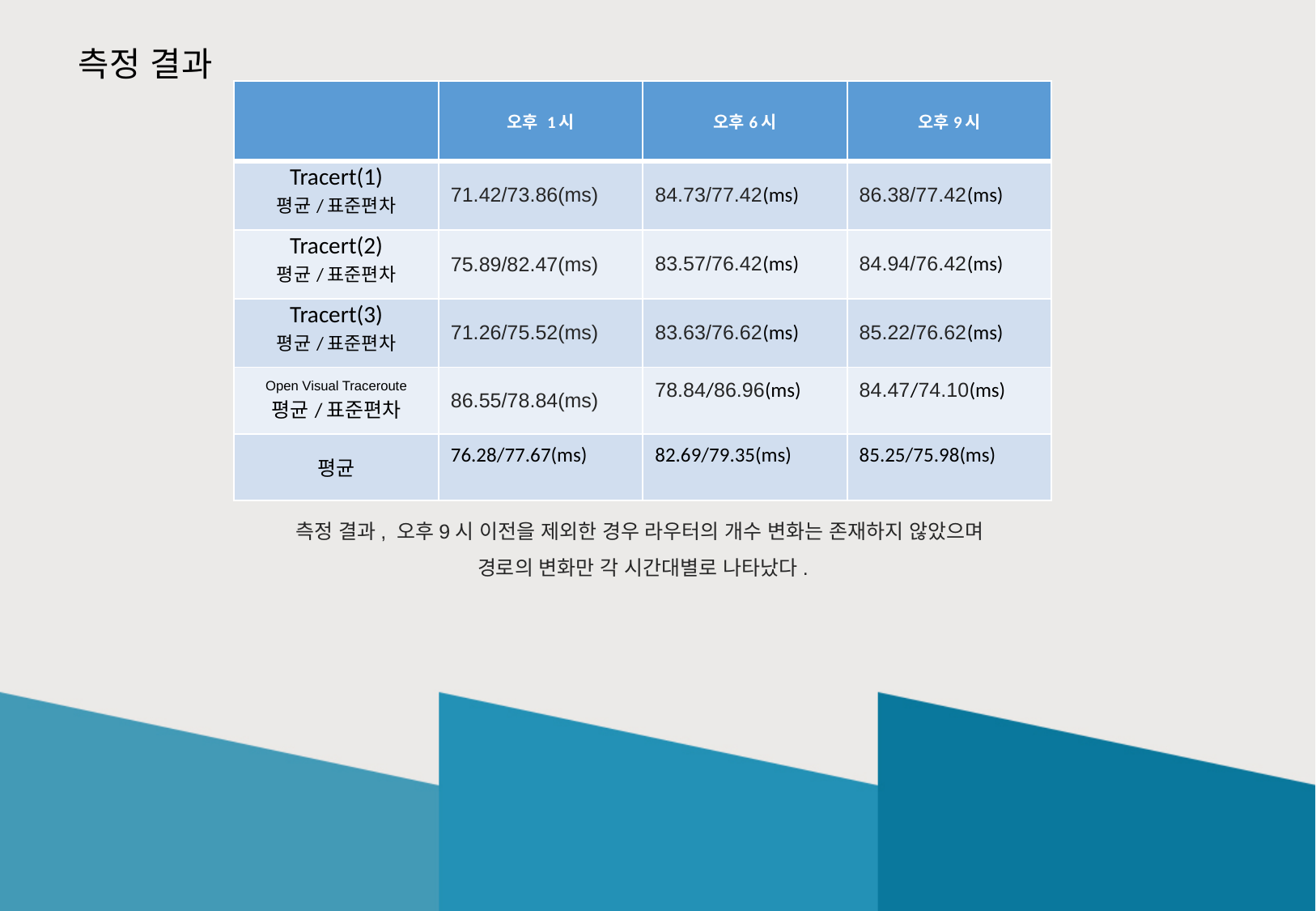

측정 결과
|  | 오후 1시 | 오후6시 | 오후9시 |
| --- | --- | --- | --- |
| Tracert(1) 평균/표준편차 | 71.42/73.86(ms) | 84.73/77.42(ms) | 86.38/77.42(ms) |
| Tracert(2) 평균/표준편차 | 75.89/82.47(ms) | 83.57/76.42(ms) | 84.94/76.42(ms) |
| Tracert(3) 평균/표준편차 | 71.26/75.52(ms) | 83.63/76.62(ms) | 85.22/76.62(ms) |
| Open Visual Traceroute 평균/표준편차 | 86.55/78.84(ms) | 78.84/86.96(ms) | 84.47/74.10(ms) |
| 평균 | 76.28/77.67(ms) | 82.69/79.35(ms) | 85.25/75.98(ms) |
측정 결과, 오후9시 이전을 제외한 경우 라우터의 개수 변화는 존재하지 않았으며
경로의 변화만 각 시간대별로 나타났다.